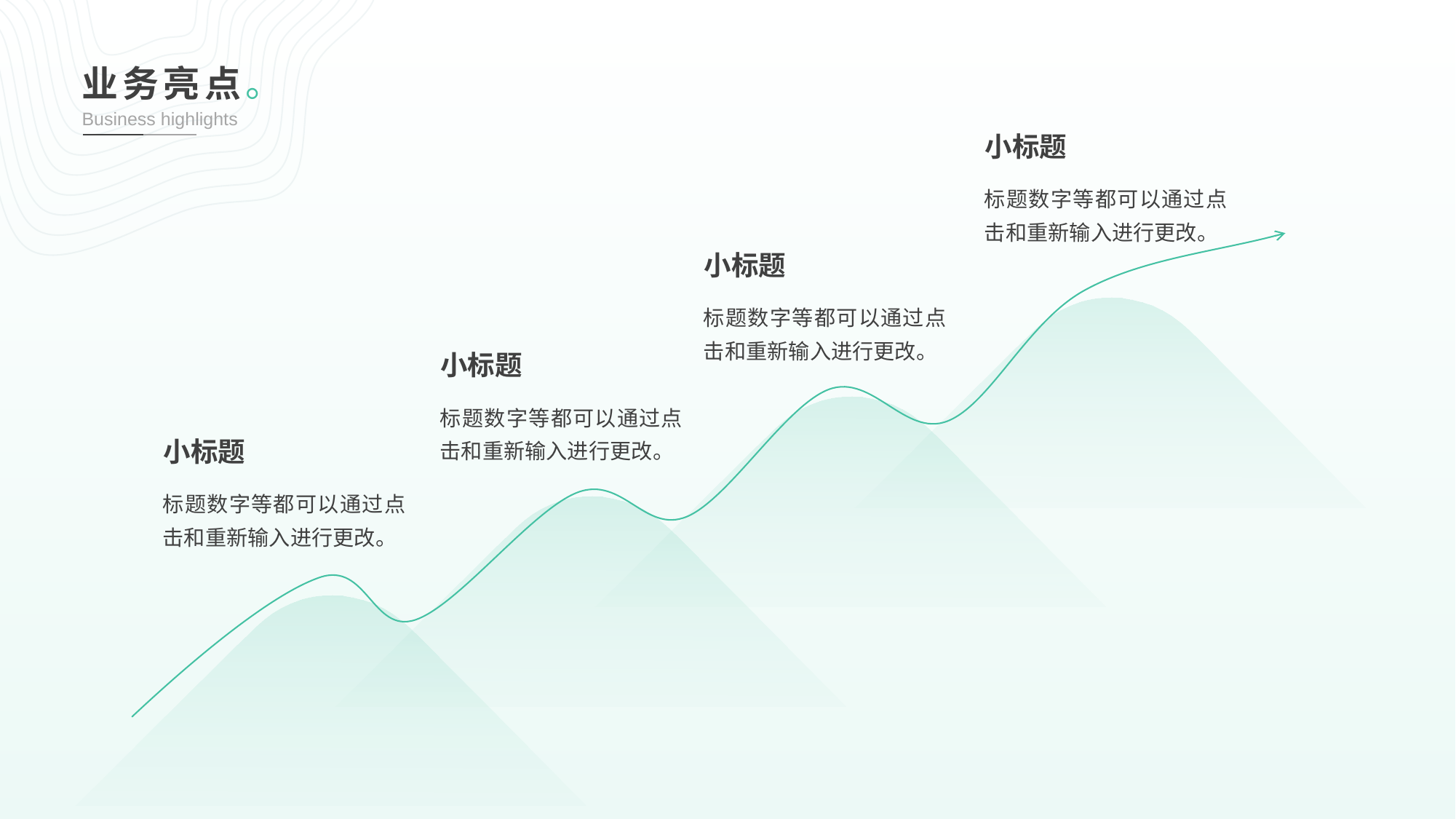

业务亮点。
Business highlights
小标题
标题数字等都可以通过点击和重新输入进行更改。

小标题
标题数字等都可以通过点击和重新输入进行更改。
小标题

标题数字等都可以通过点击和重新输入进行更改。
小标题

标题数字等都可以通过点击和重新输入进行更改。